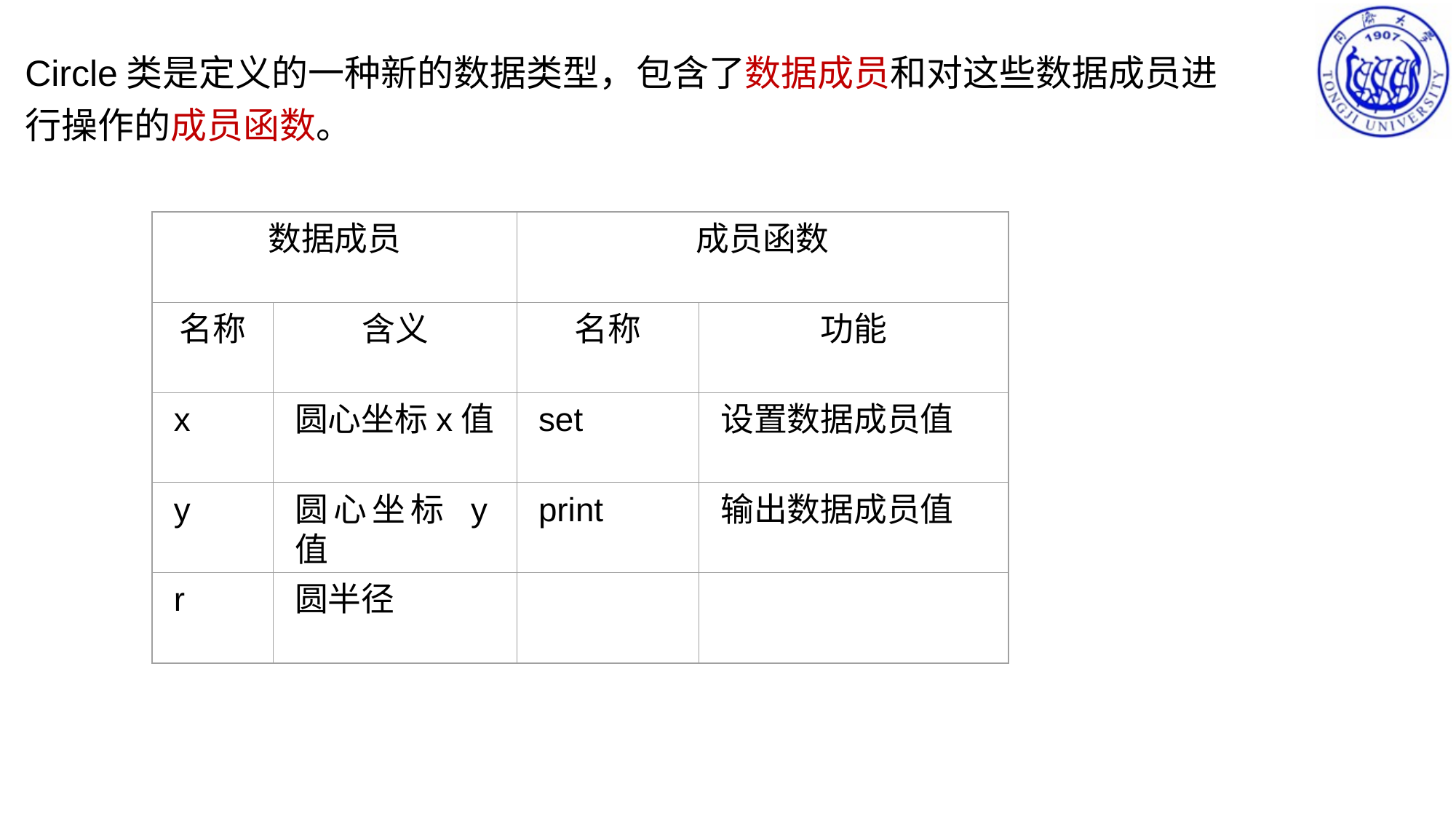

Circle类是定义的一种新的数据类型，包含了数据成员和对这些数据成员进行操作的成员函数。

数据成员

成员函数

名称

含义

名称

功能

x

圆心坐标x值

set

设置数据成员值

y

圆心坐标 y值

print

输出数据成员值

r

圆半径